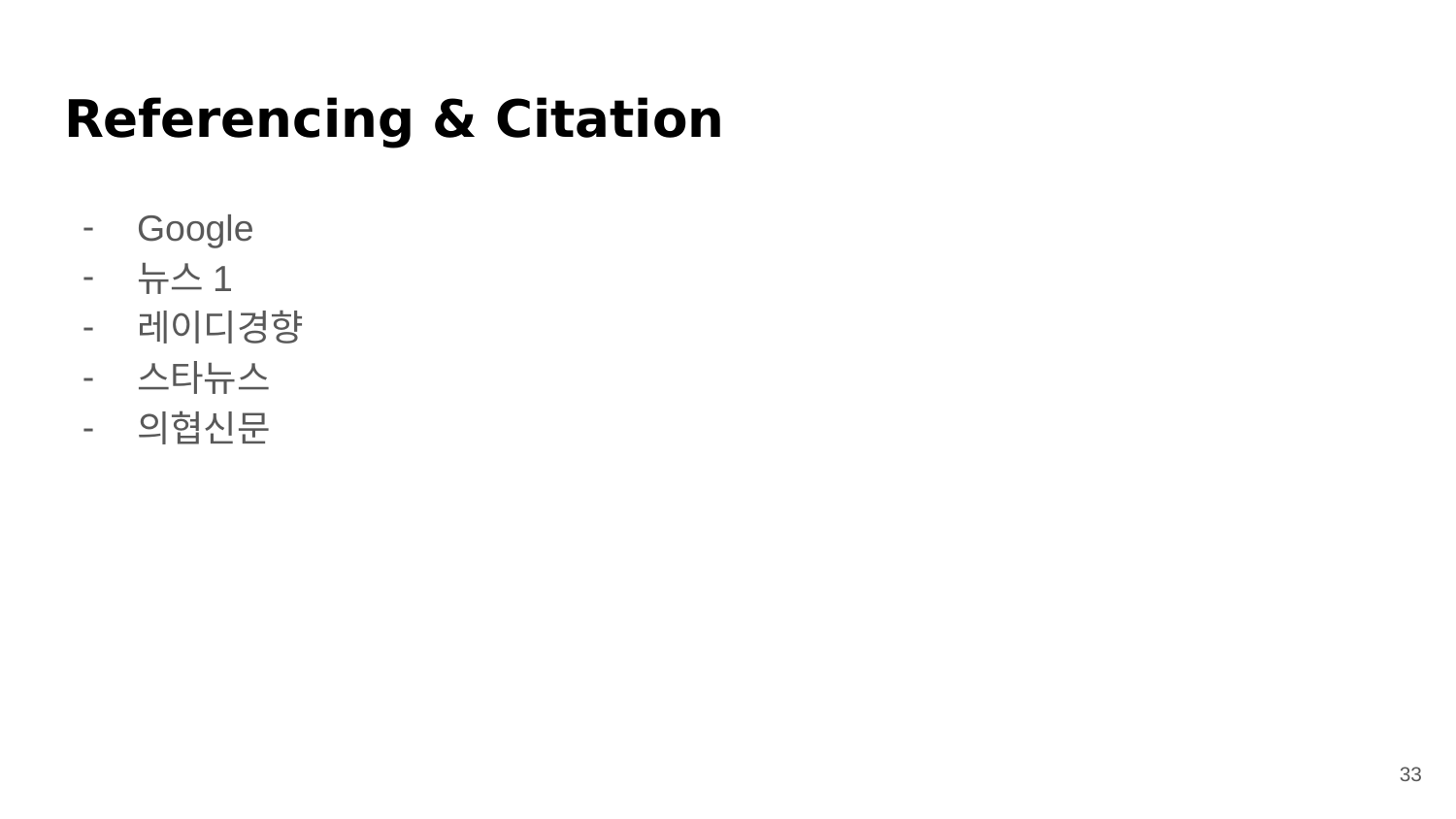

# Referencing & Citation
Google
뉴스1
레이디경향
스타뉴스
의협신문
33